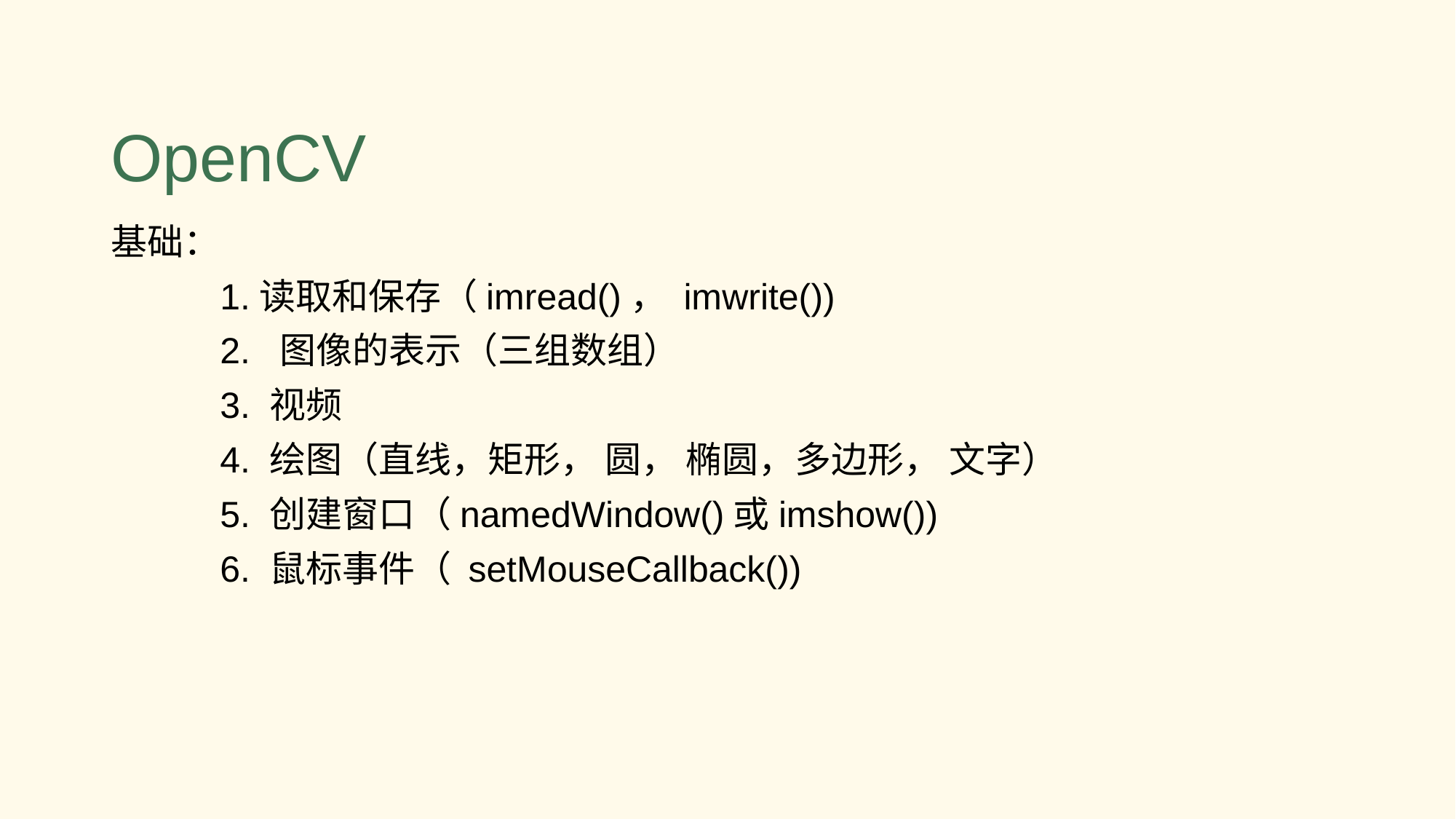

# OpenCV
基础：
	1.读取和保存（imread()， imwrite())
	2.  图像的表示（三组数组）
	3. 视频
	4. 绘图（直线，矩形， 圆， 椭圆，多边形， 文字）
	5. 创建窗口（namedWindow()或imshow())
	6. 鼠标事件（ setMouseCallback())